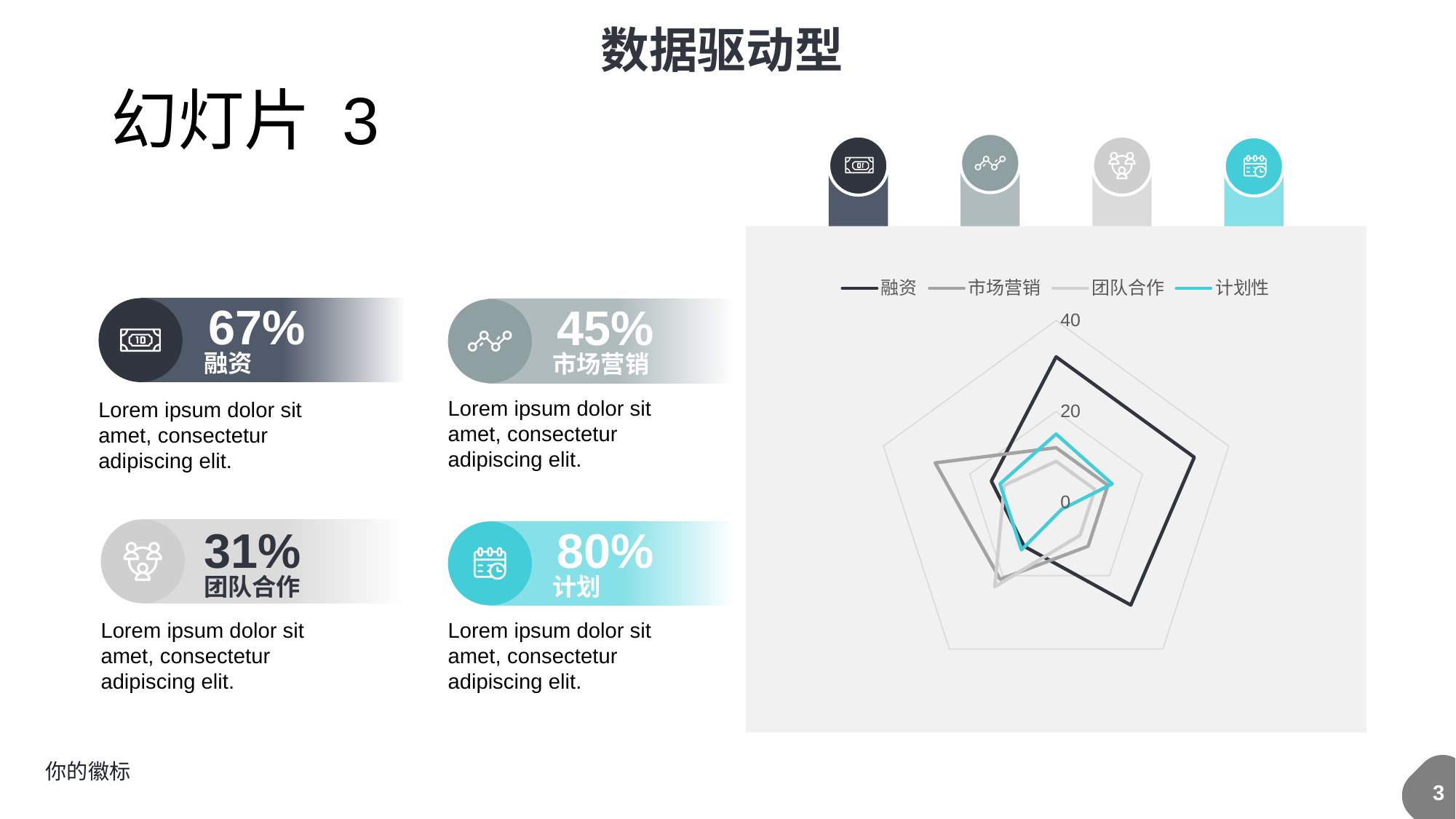

数据驱动型
# 幻灯片 3

### Chart

| Category | 融资 | 市场营销 | 团队合作 | 计划性 |
|---|---|---|---|---|
| 37261 | 32.0 | 12.0 | 9.0 | 15.0 |
| 37262 | 32.0 | 12.0 | 9.0 | 13.0 |
| 37263 | 28.0 | 12.0 | 9.0 | 2.0 |
| 37264 | 12.0 | 21.0 | 23.0 | 13.0 |
| 37265 | 15.0 | 28.0 | 12.0 | 13.0 |
67%
融资
45%
市场营销

Lorem ipsum dolor sit amet, consectetur adipiscing elit.
Lorem ipsum dolor sit amet, consectetur adipiscing elit.

31%
团队合作
80%
计划

Lorem ipsum dolor sit amet, consectetur adipiscing elit.
Lorem ipsum dolor sit amet, consectetur adipiscing elit.

你的徽标
3